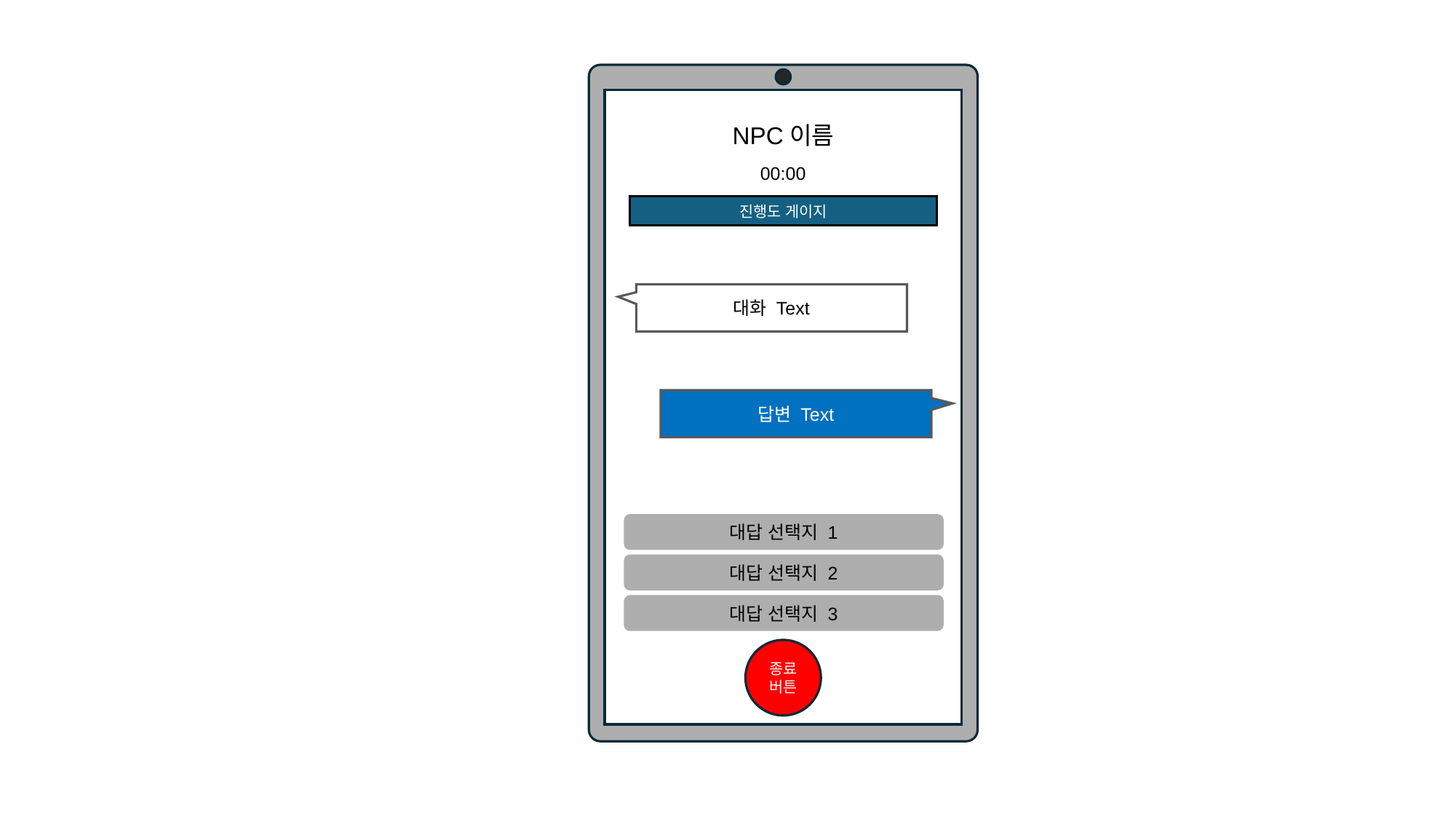

NPC이름
00:00
진행도 게이지
대화 Text
답변 Text
대답 선택지 1
대답 선택지 2
대답 선택지 3
종료
버튼